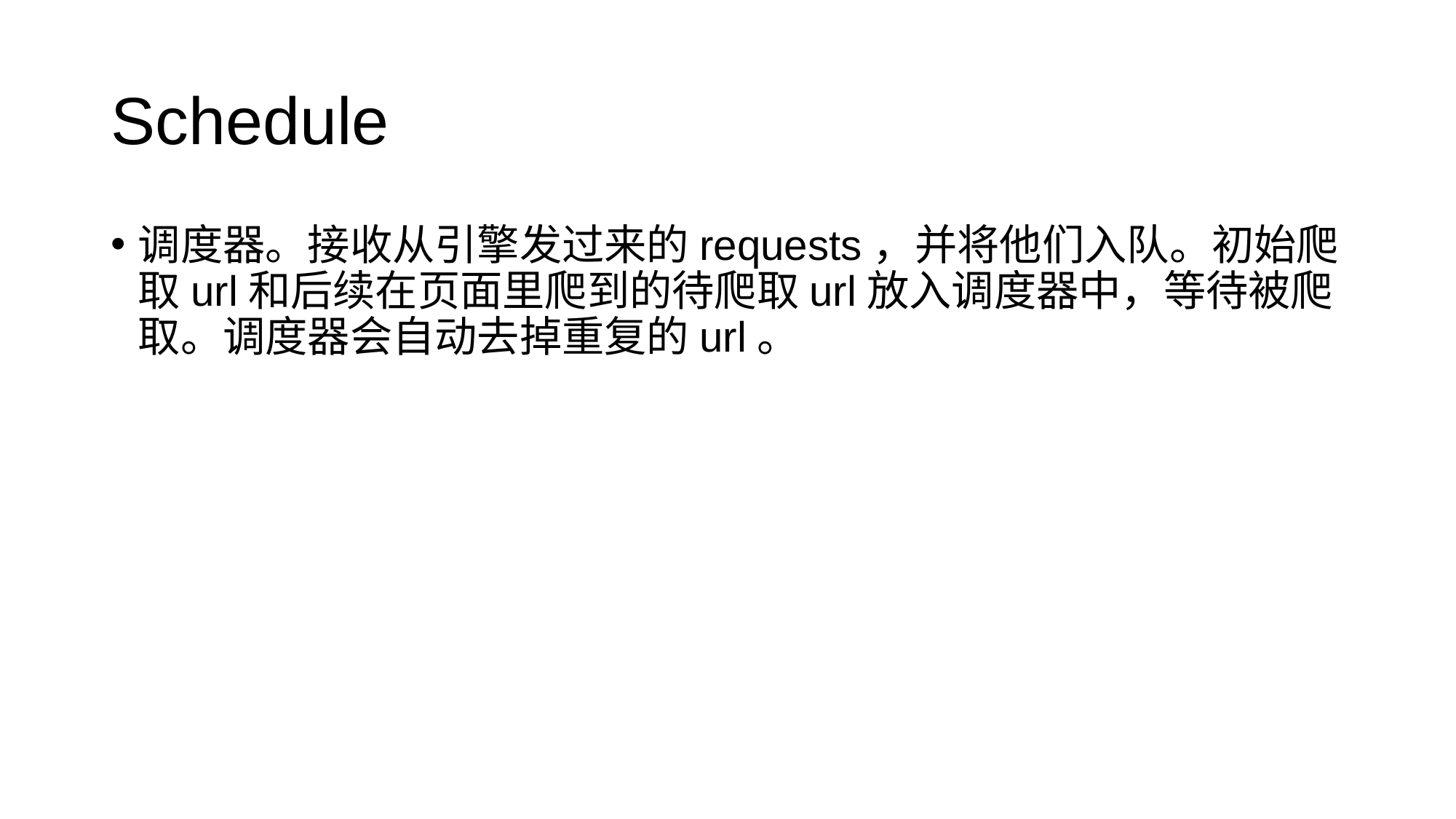

# Schedule
调度器。接收从引擎发过来的requests，并将他们入队。初始爬取url和后续在页面里爬到的待爬取url放入调度器中，等待被爬取。调度器会自动去掉重复的url。